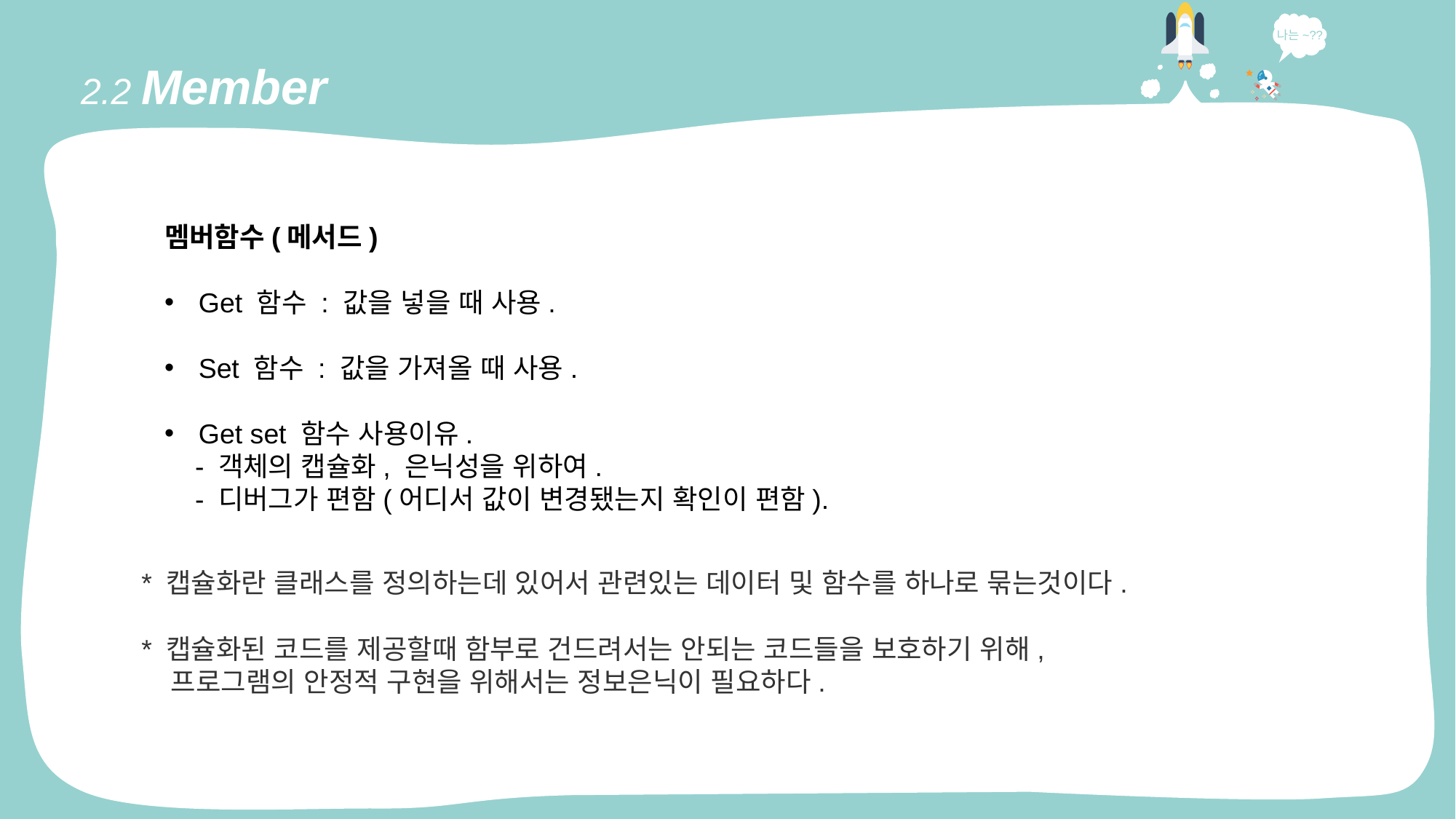

나는~??

2.2 Member

멤버함수(메서드)

Get 함수 : 값을 넣을 때 사용.

Set 함수 : 값을 가져올 때 사용.

Get set 함수 사용이유.
    - 객체의 캡슐화, 은닉성을 위하여.
    - 디버그가 편함(어디서 값이 변경됐는지 확인이 편함).
* 캡슐화란 클래스를 정의하는데 있어서 관련있는 데이터 및 함수를 하나로 묶는것이다.
* 캡슐화된 코드를 제공할때 함부로 건드려서는 안되는 코드들을 보호하기 위해,
   프로그램의 안정적 구현을 위해서는 정보은닉이 필요하다.